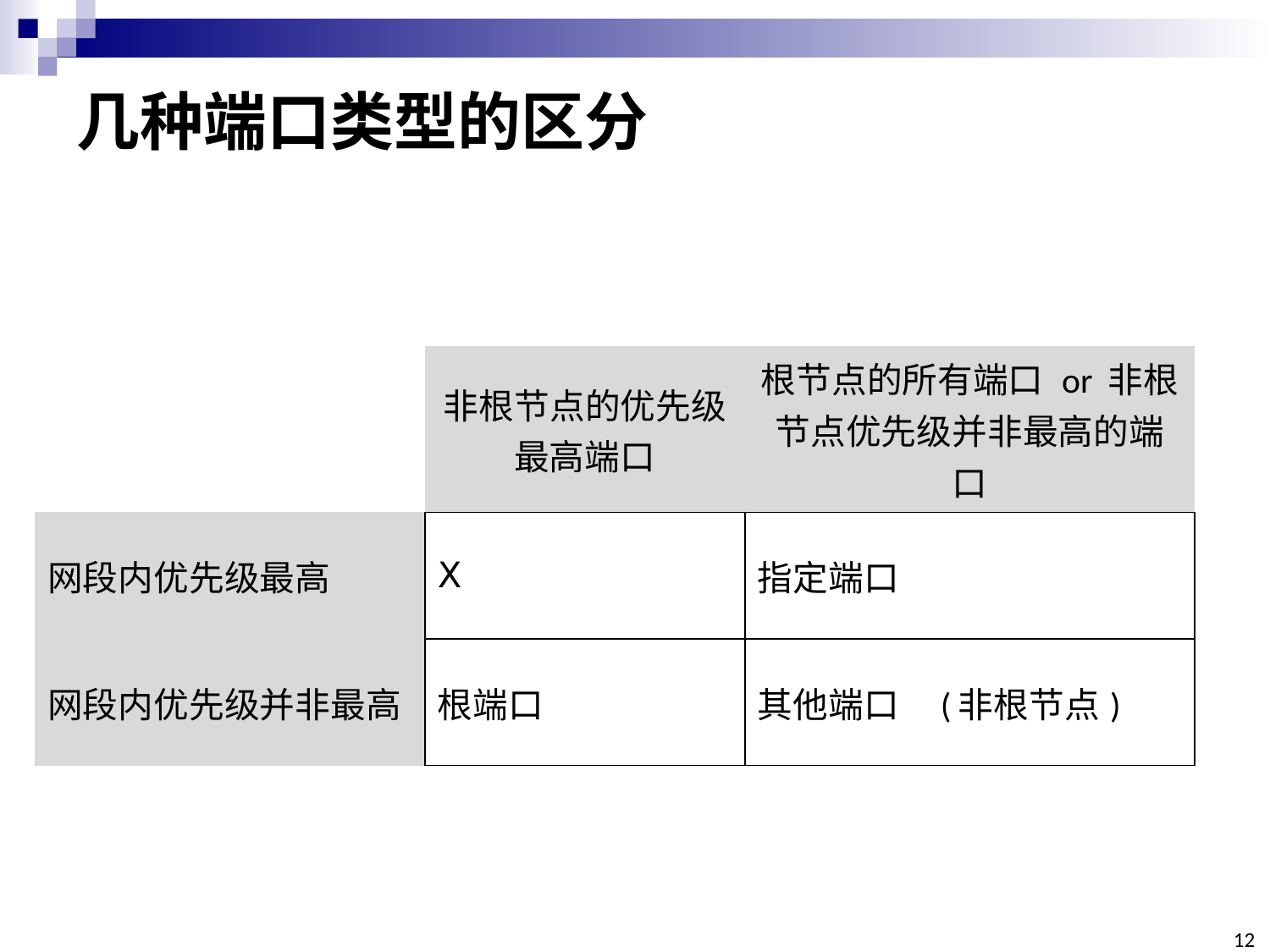

# 几种端口类型的区分
|  | 非根节点的优先级最高端口 | 根节点的所有端口 or 非根节点优先级并非最高的端口 |
| --- | --- | --- |
| 网段内优先级最高 | Ⅹ | 指定端口 |
| 网段内优先级并非最高 | 根端口 | 其他端口 (非根节点) |
12